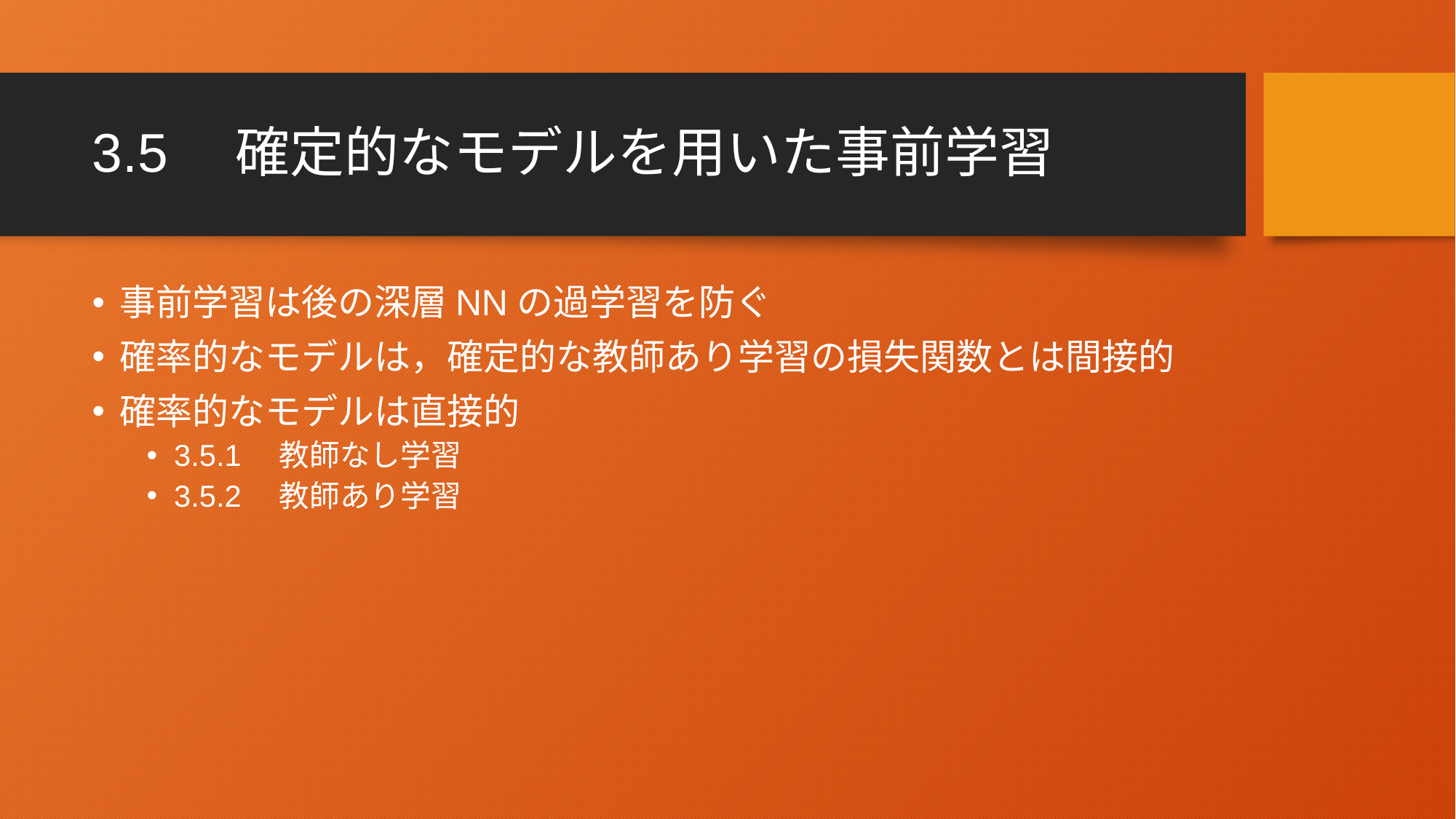

# 3.5　確定的なモデルを用いた事前学習
事前学習は後の深層NNの過学習を防ぐ
確率的なモデルは，確定的な教師あり学習の損失関数とは間接的
確率的なモデルは直接的
3.5.1　教師なし学習
3.5.2　教師あり学習